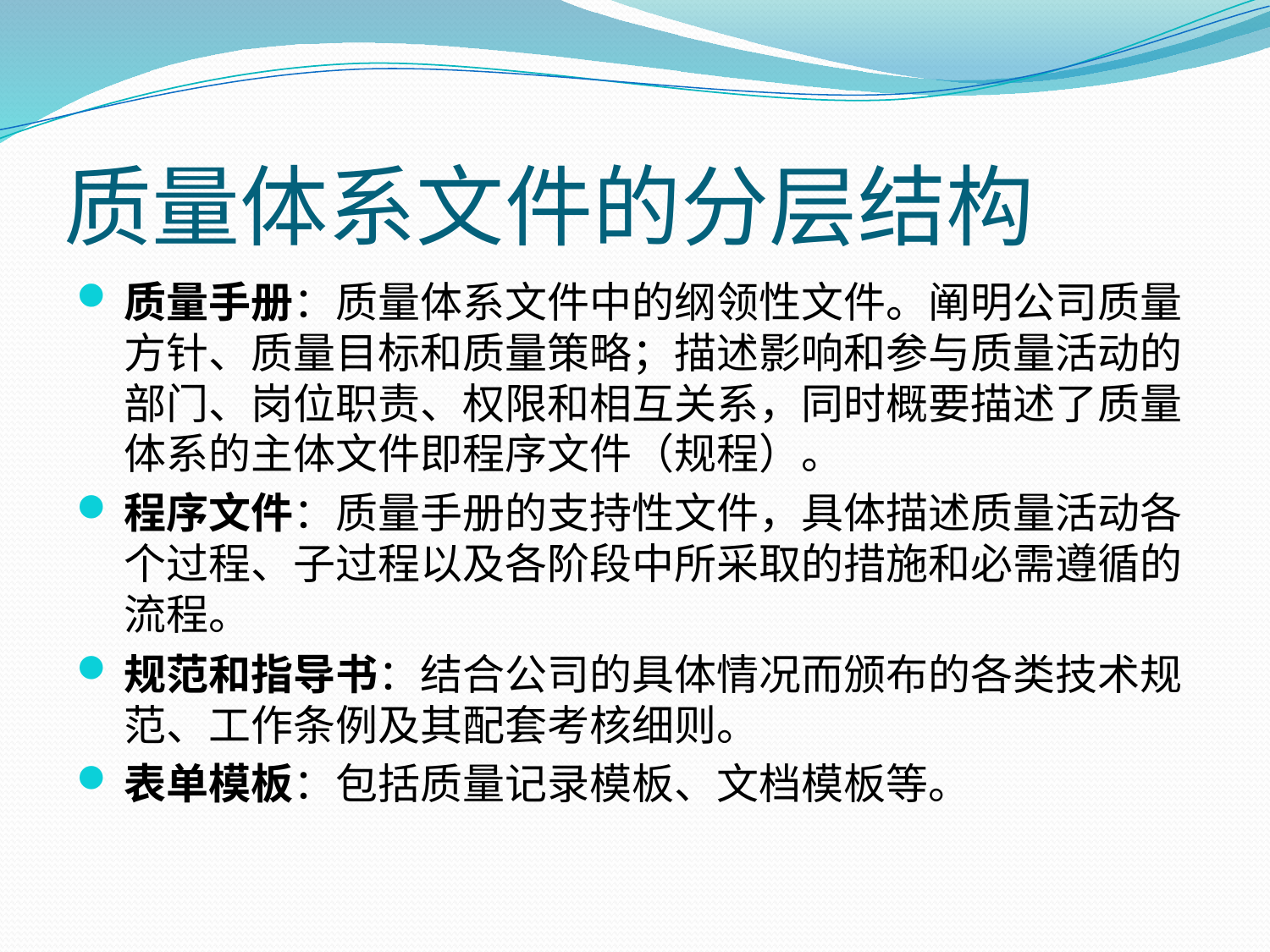

# 质量体系文件的分层结构
质量手册：质量体系文件中的纲领性文件。阐明公司质量方针、质量目标和质量策略；描述影响和参与质量活动的部门、岗位职责、权限和相互关系，同时概要描述了质量体系的主体文件即程序文件（规程）。
程序文件：质量手册的支持性文件，具体描述质量活动各个过程、子过程以及各阶段中所采取的措施和必需遵循的流程。
规范和指导书：结合公司的具体情况而颁布的各类技术规范、工作条例及其配套考核细则。
表单模板：包括质量记录模板、文档模板等。